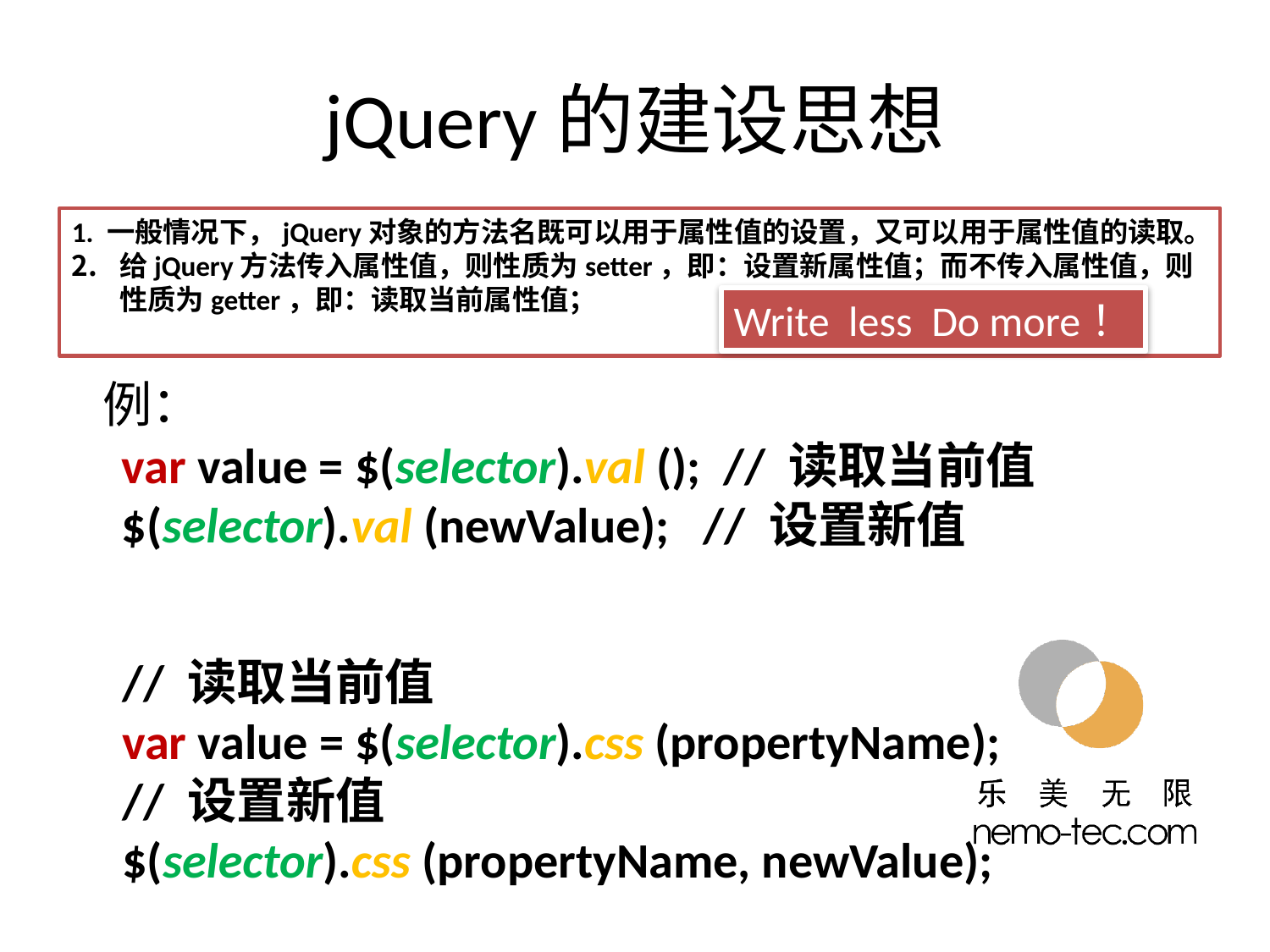

# jQuery的建设思想
1. 一般情况下，jQuery对象的方法名既可以用于属性值的设置，又可以用于属性值的读取。
给jQuery方法传入属性值，则性质为setter，即：设置新属性值；而不传入属性值，则性质为getter，即：读取当前属性值；

Write  less  Do more！
例：
var value = $(selector).val ();  // 读取当前值
$(selector).val (newValue);   // 设置新值
// 读取当前值
var value = $(selector).css (propertyName);
// 设置新值
$(selector).css (propertyName, newValue);